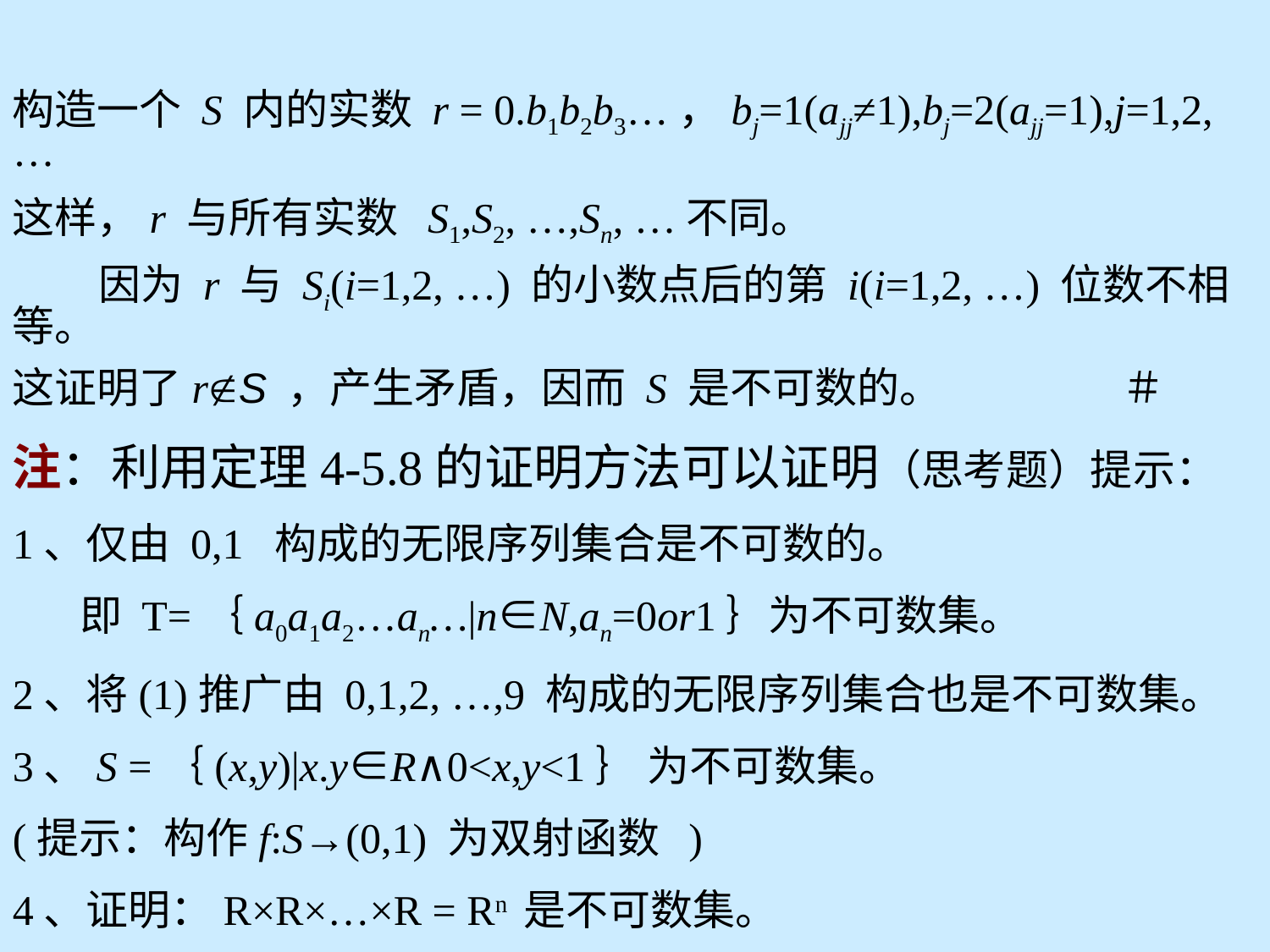

构造一个 S 内的实数 r = 0.b1b2b3…，bj=1(ajj≠1),bj=2(ajj=1),j=1,2, …
这样，r 与所有实数  S1,S2, …,Sn, …不同。
        因为 r 与 Si(i=1,2, …) 的小数点后的第 i(i=1,2, …) 位数不相等。
这证明了r∉S ，产生矛盾，因而 S 是不可数的。                   ＃
注：利用定理4-5.8的证明方法可以证明（思考题）提示：
1、仅由 0,1  构成的无限序列集合是不可数的。
      即 T=｛a0a1a2…an…|n∈N,an=0or1｝为不可数集。
2、将(1)推广由 0,1,2, …,9 构成的无限序列集合也是不可数集。
3、S =｛(x,y)|x.y∈R∧0<x,y<1｝ 为不可数集。
(提示：构作f:S→(0,1) 为双射函数  )
4、证明：R×R×…×R = Rn 是不可数集。